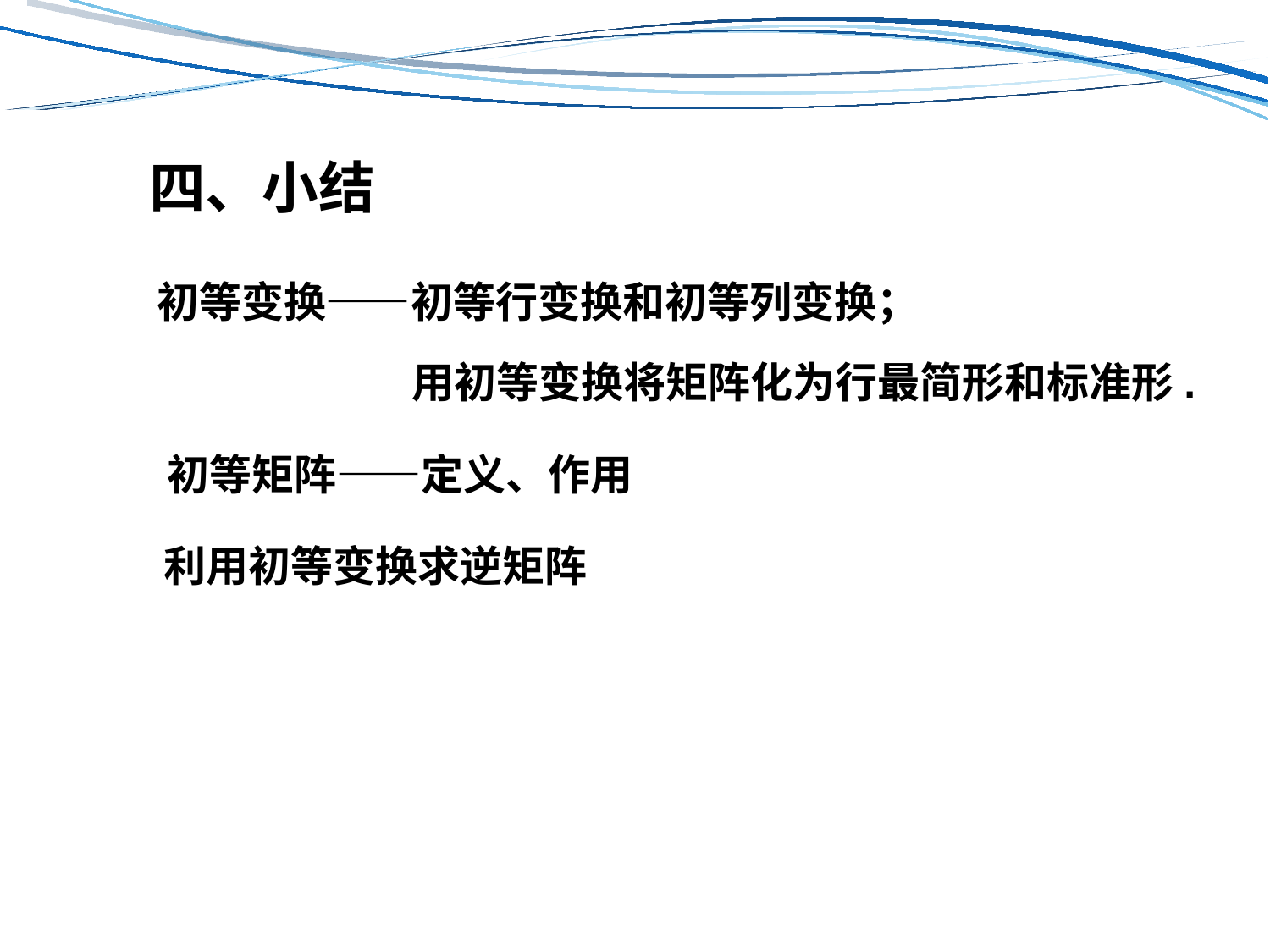

四、小结
初等变换——初等行变换和初等列变换；
       用初等变换将矩阵化为行最简形和标准形.
初等矩阵——定义、作用
利用初等变换求逆矩阵